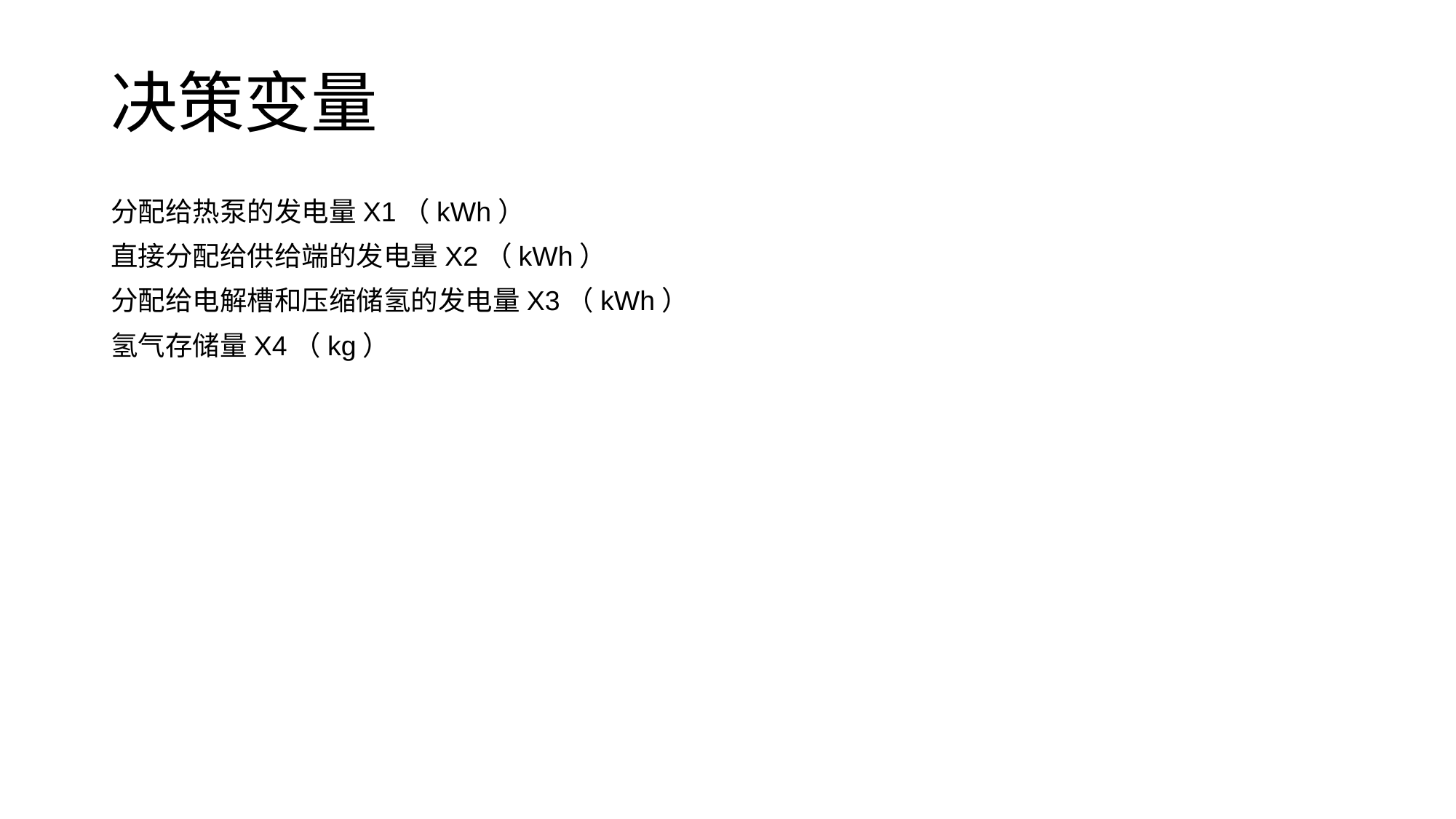

# 决策变量
分配给热泵的发电量X1（kWh）
直接分配给供给端的发电量X2（kWh）
分配给电解槽和压缩储氢的发电量X3（kWh）
氢气存储量X4（kg）